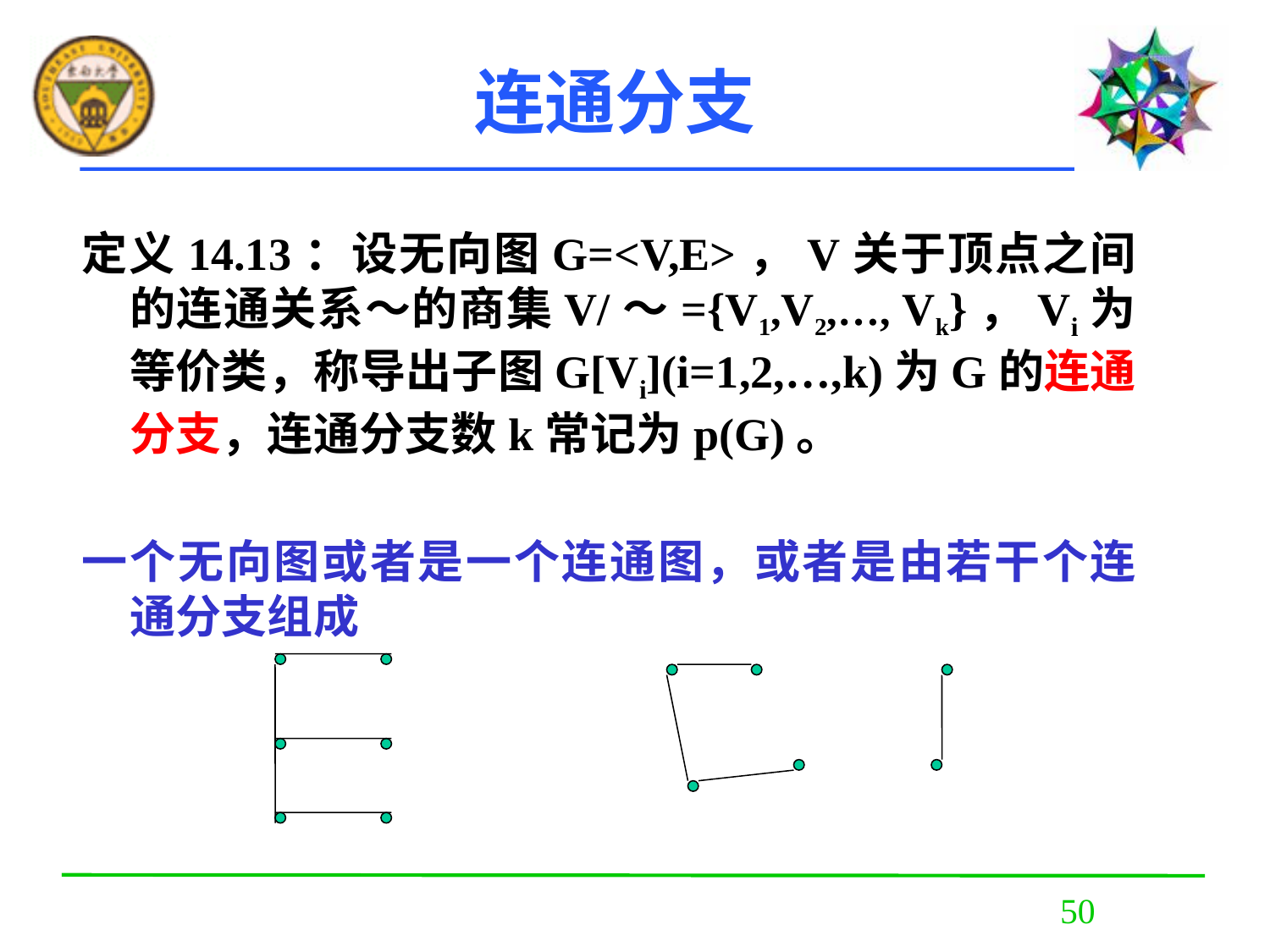

# 连通分支
定义14.13：设无向图G=<V,E>，V关于顶点之间的连通关系～的商集V/～={V1,V2,…, Vk}，Vi为等价类，称导出子图G[Vi](i=1,2,…,k)为G的连通分支，连通分支数k常记为p(G)。

一个无向图或者是一个连通图，或者是由若干个连通分支组成